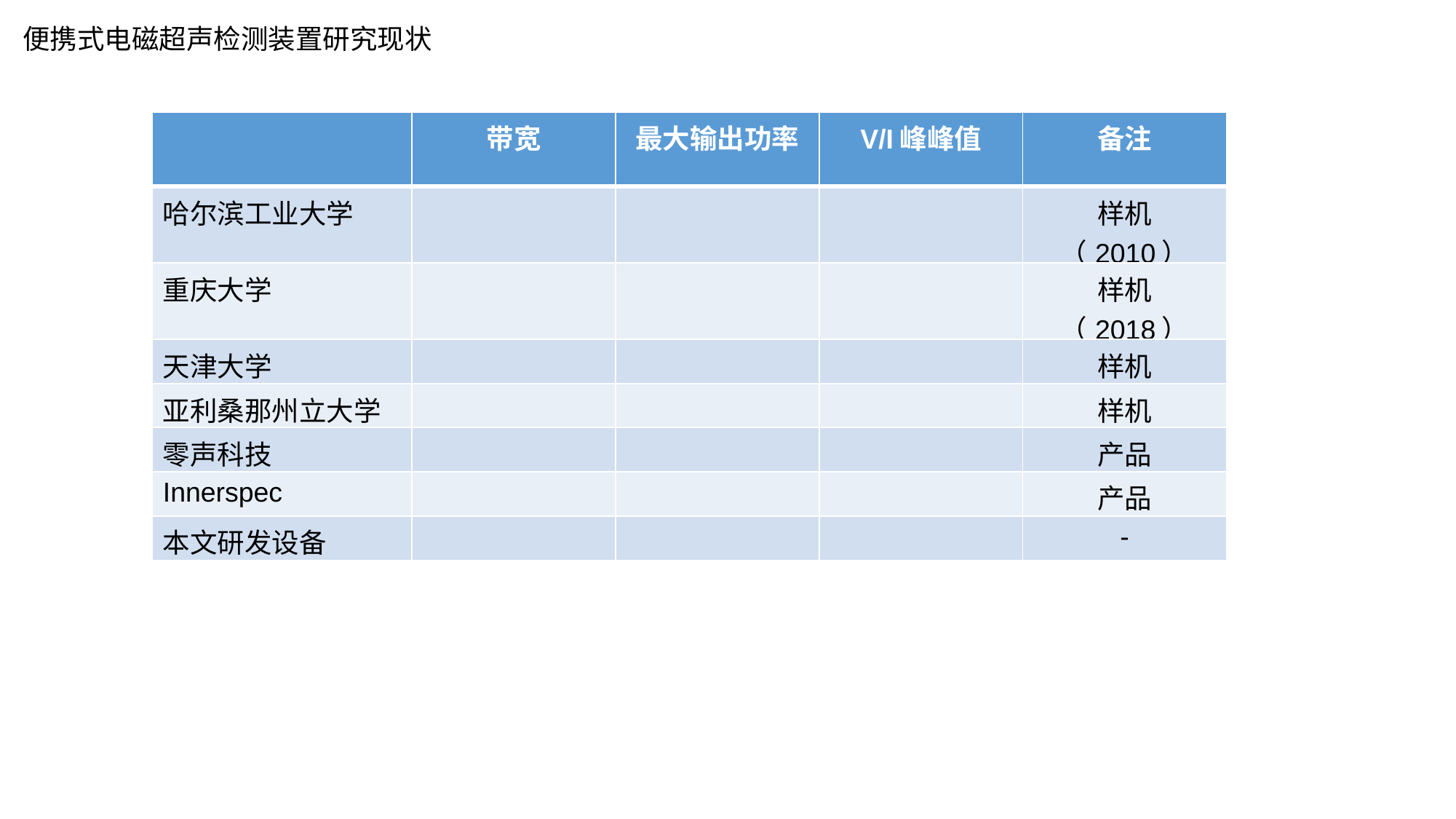

便携式电磁超声检测装置研究现状
|  | 带宽 | 最大输出功率 | V/I峰峰值 | 备注 |
| --- | --- | --- | --- | --- |
| 哈尔滨工业大学 |  |  |  | 样机（2010） |
| 重庆大学 |  |  |  | 样机（2018） |
| 天津大学 |  |  |  | 样机 |
| 亚利桑那州立大学 |  |  |  | 样机 |
| 零声科技 |  |  |  | 产品 |
| Innerspec |  |  |  | 产品 |
| 本文研发设备 |  |  |  | - |